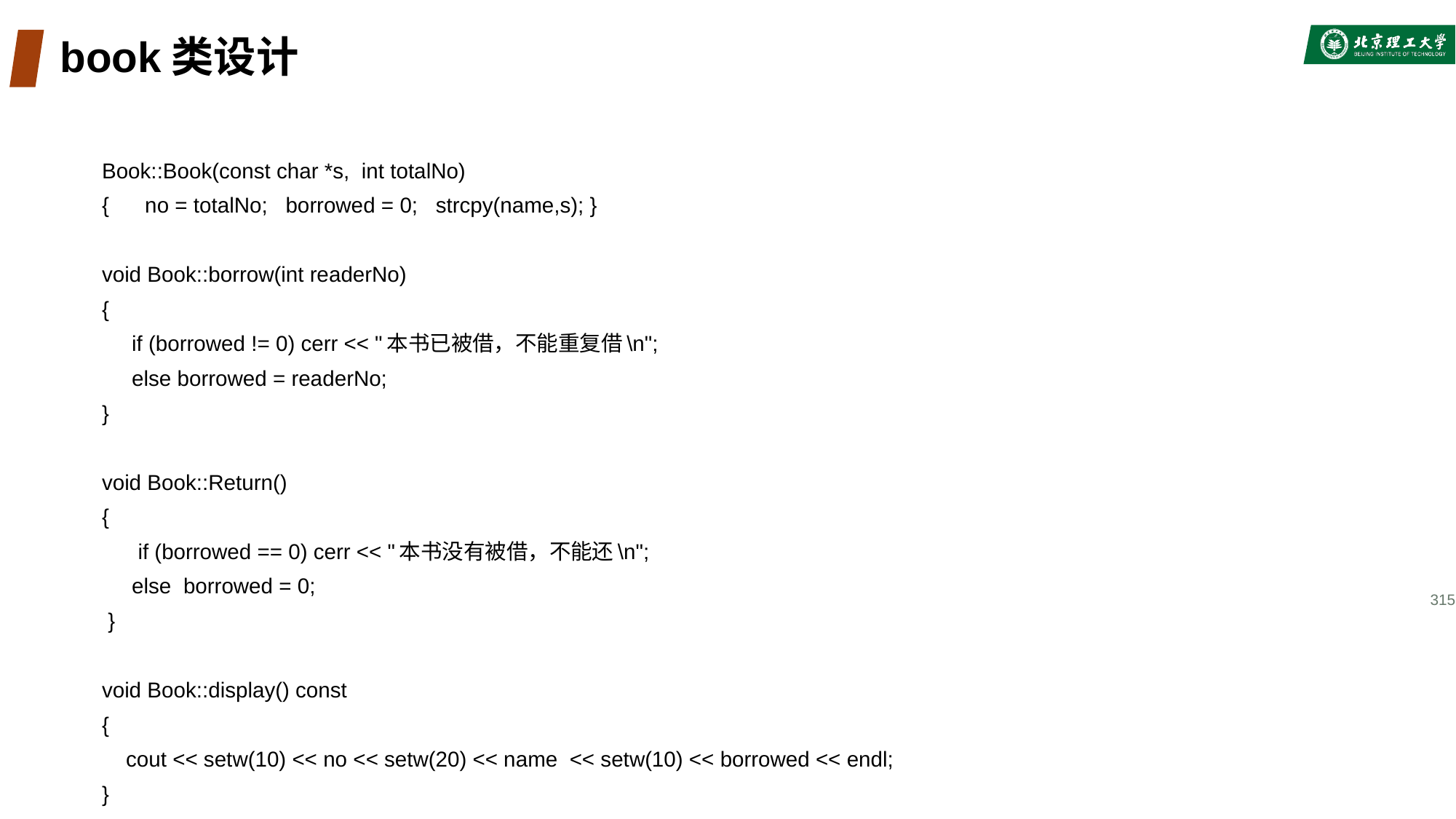

# book类设计
Book::Book(const char *s,  int totalNo)
{      no = totalNo;   borrowed = 0;   strcpy(name,s); }

void Book::borrow(int readerNo)
{
     if (borrowed != 0) cerr << "本书已被借，不能重复借\n";
     else borrowed = readerNo;
}

void Book::Return()
{
      if (borrowed == 0) cerr << "本书没有被借，不能还\n";
     else  borrowed = 0;
 }

void Book::display() const
{
    cout << setw(10) << no << setw(20) << name  << setw(10) << borrowed << endl;
}
315